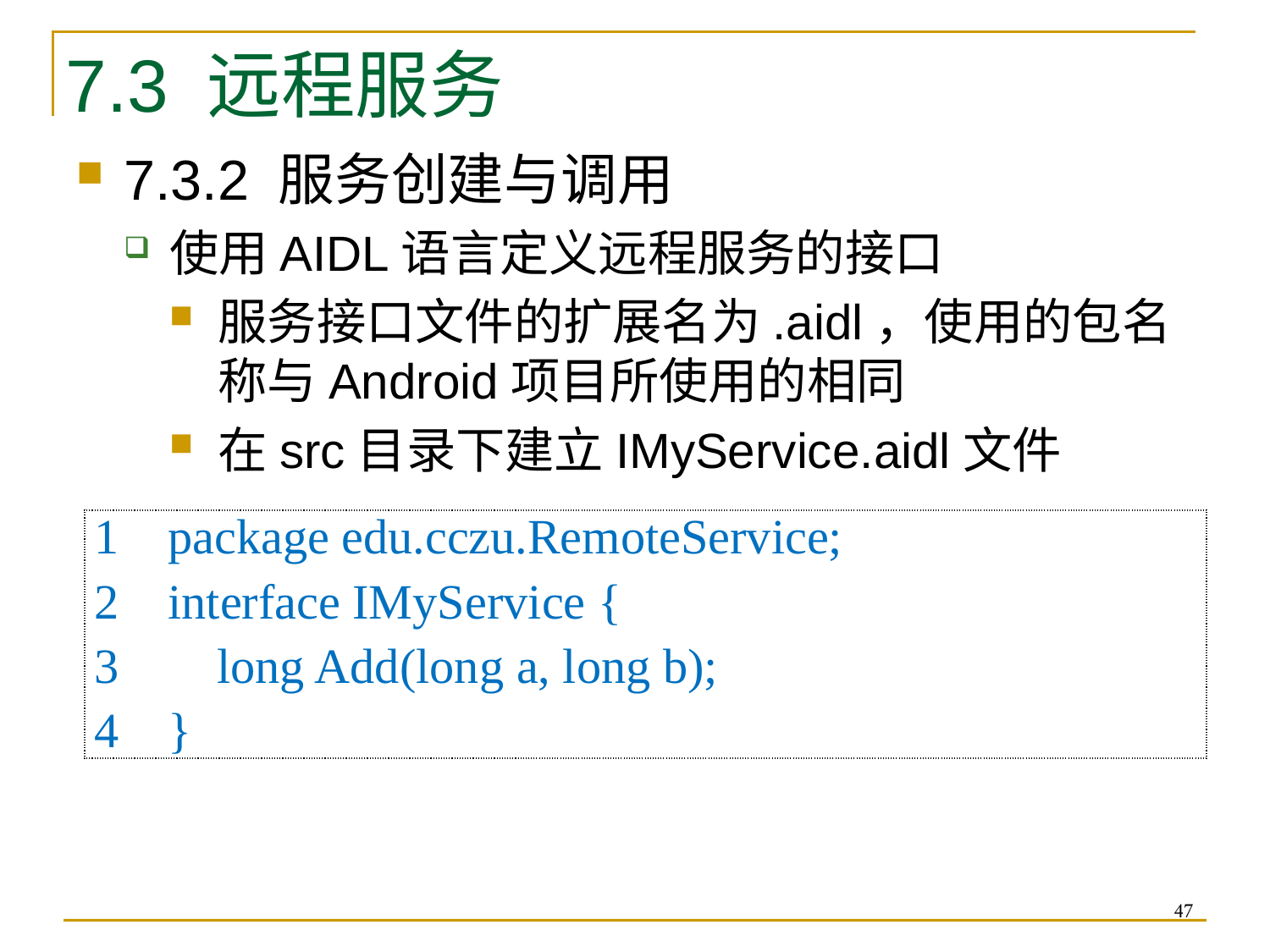

7.3 远程服务
7.3.2 服务创建与调用
使用AIDL语言定义远程服务的接口
服务接口文件的扩展名为.aidl，使用的包名称与Android项目所使用的相同
在src目录下建立IMyService.aidl文件
| 1 package edu.cczu.RemoteService; 2 interface IMyService { 3 long Add(long a, long b); 4 } |
| --- |
47